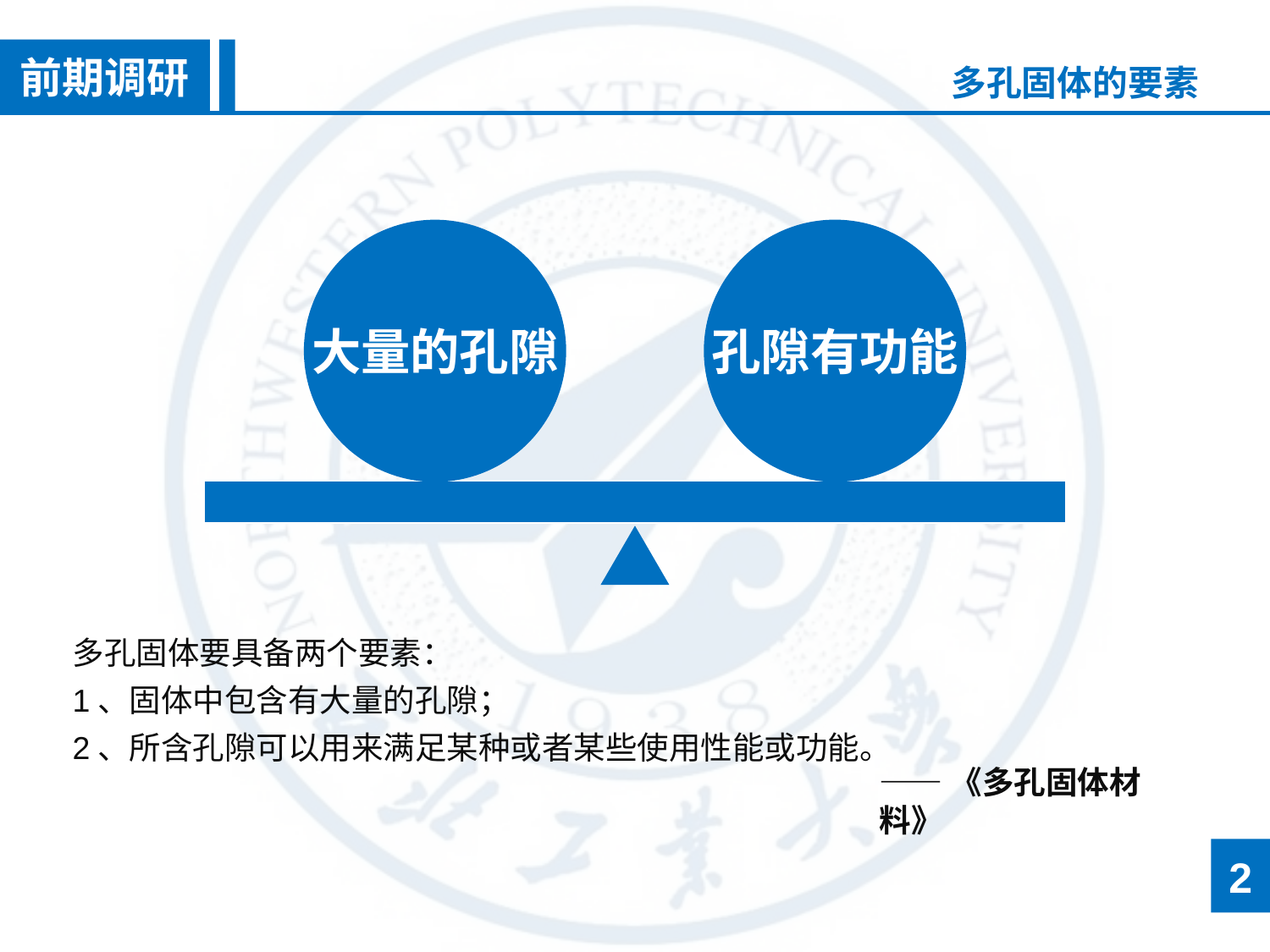

前期调研

多孔固体的要素

孔隙有功能

大量的孔隙

多孔固体要具备两个要素：
1、固体中包含有大量的孔隙；
2、所含孔隙可以用来满足某种或者某些使用性能或功能。
——《多孔固体材料》
2